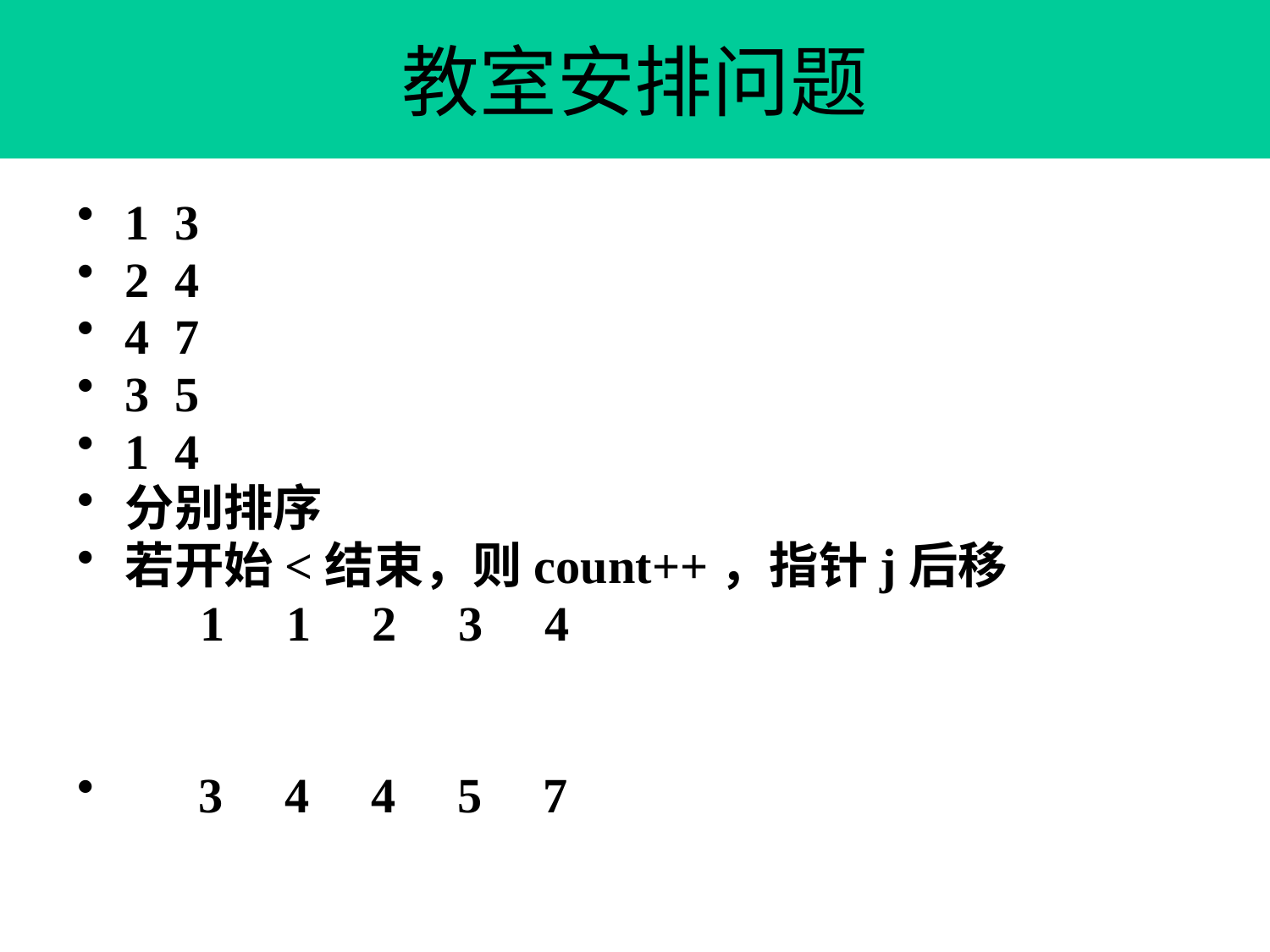

# 教室安排问题
1  3
2  4
4  7
3  5
1  4
分别排序
若开始<结束，则count++，指针j后移
          1     1     2     3     4

      3     4     4     5     7